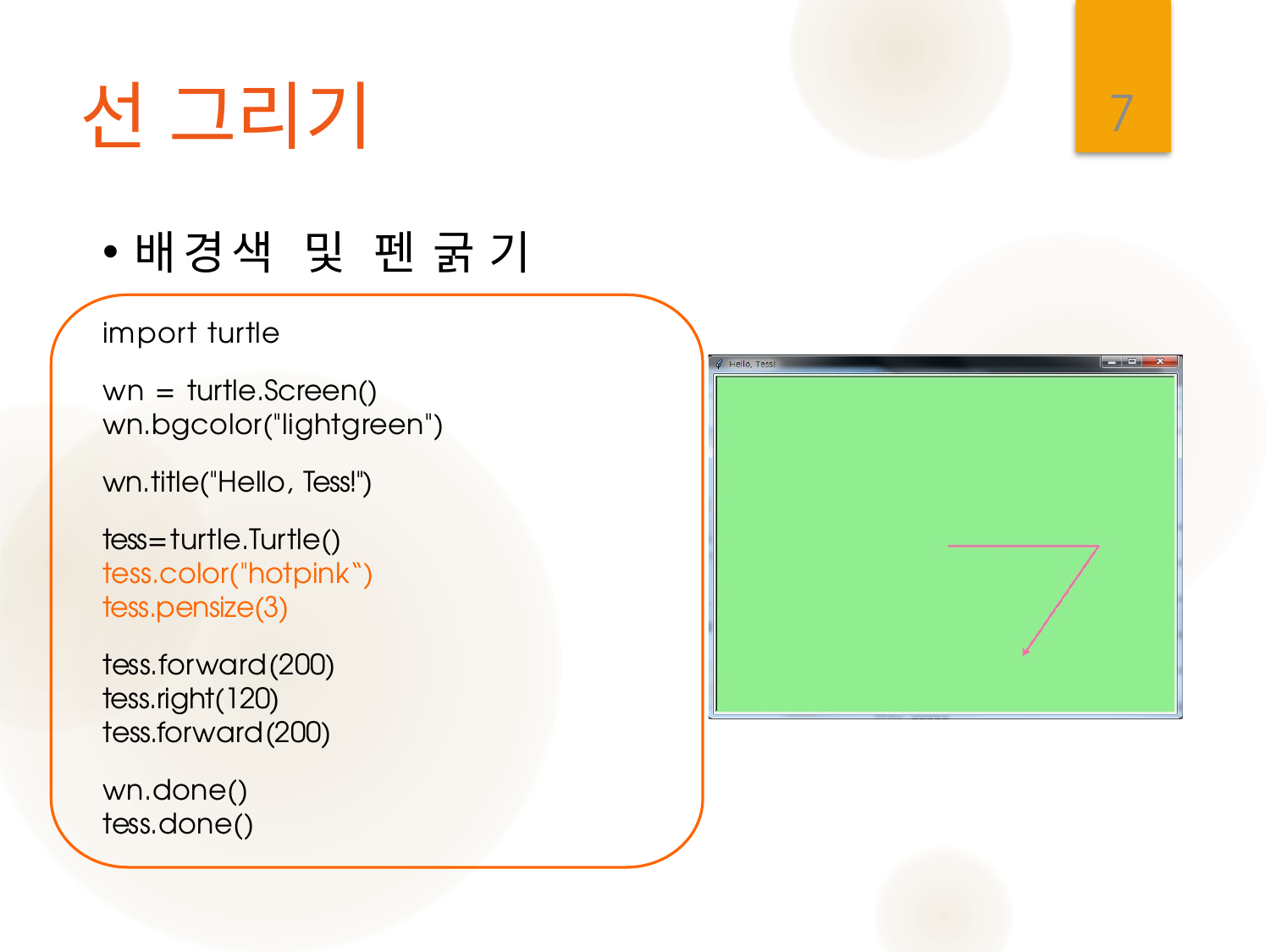

7

# 선 그리기
배경색  및  펜 굵기
import turtle

wn = turtle.Screen()
wn.bgcolor("lightgreen")

wn.title("Hello, Tess!")

tess=turtle.Turtle()  tess.color("hotpink“)  tess.pensize(3)

tess.forward(200)  tess.right(120)  tess.forward(200)

wn.done()  tess.done()